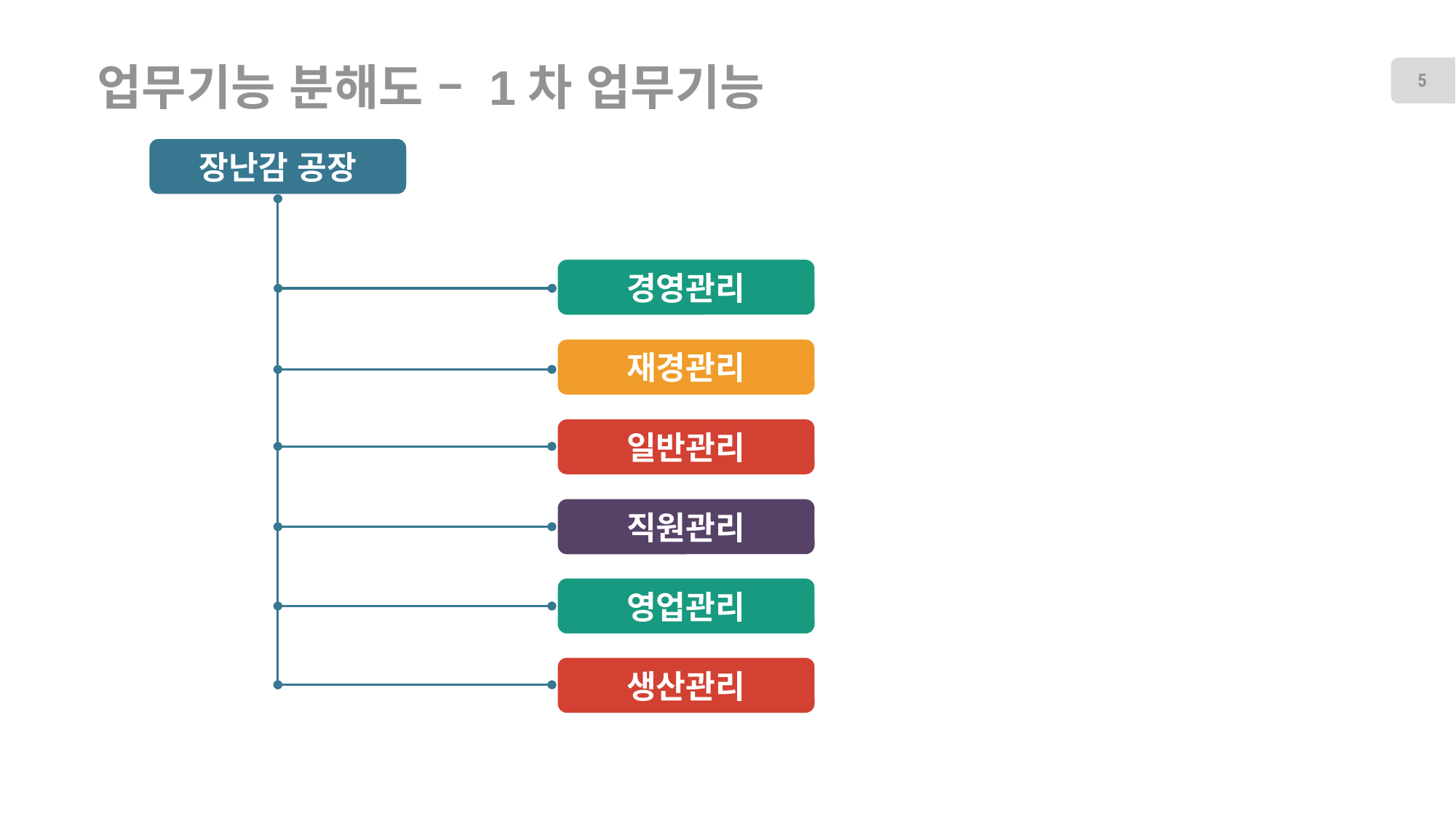

# 업무기능 분해도 – 1차 업무기능
5
장난감 공장
경영관리
재경관리
일반관리
직원관리
영업관리
생산관리